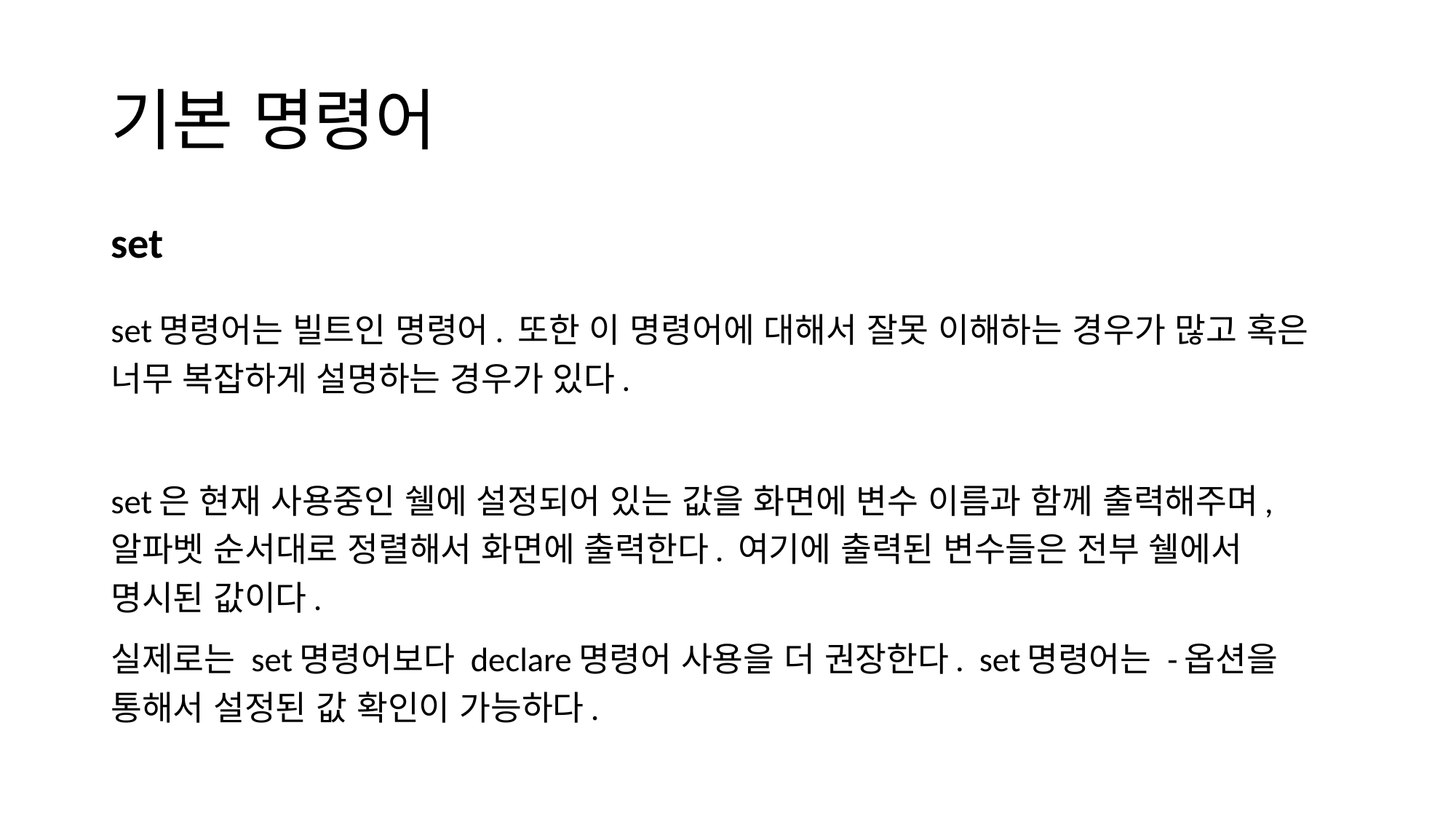

# 기본 명령어
set
set명령어는 빌트인 명령어. 또한 이 명령어에 대해서 잘못 이해하는 경우가 많고 혹은 너무 복잡하게 설명하는 경우가 있다.

set은 현재 사용중인 쉘에 설정되어 있는 값을 화면에 변수 이름과 함께 출력해주며, 알파벳 순서대로 정렬해서 화면에 출력한다. 여기에 출력된 변수들은 전부 쉘에서 명시된 값이다.
실제로는 set명령어보다 declare명령어 사용을 더 권장한다.  set명령어는 -옵션을 통해서 설정된 값 확인이 가능하다.